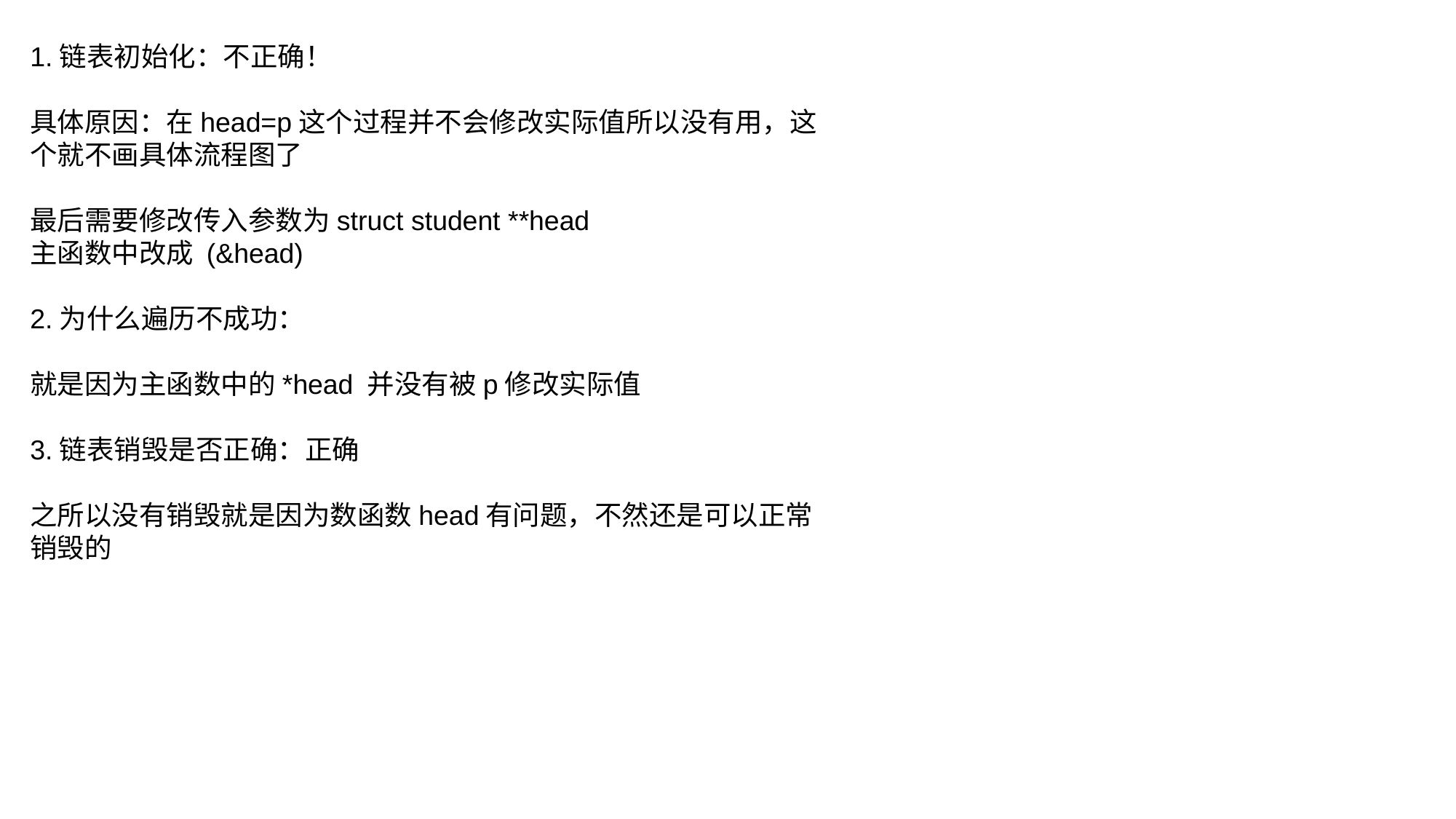

1.链表初始化：不正确！

具体原因：在head=p这个过程并不会修改实际值所以没有用，这个就不画具体流程图了
最后需要修改传入参数为struct student **head
主函数中改成 (&head)

2.为什么遍历不成功：

就是因为主函数中的*head 并没有被p修改实际值

3.链表销毁是否正确：正确
之所以没有销毁就是因为数函数head有问题，不然还是可以正常销毁的